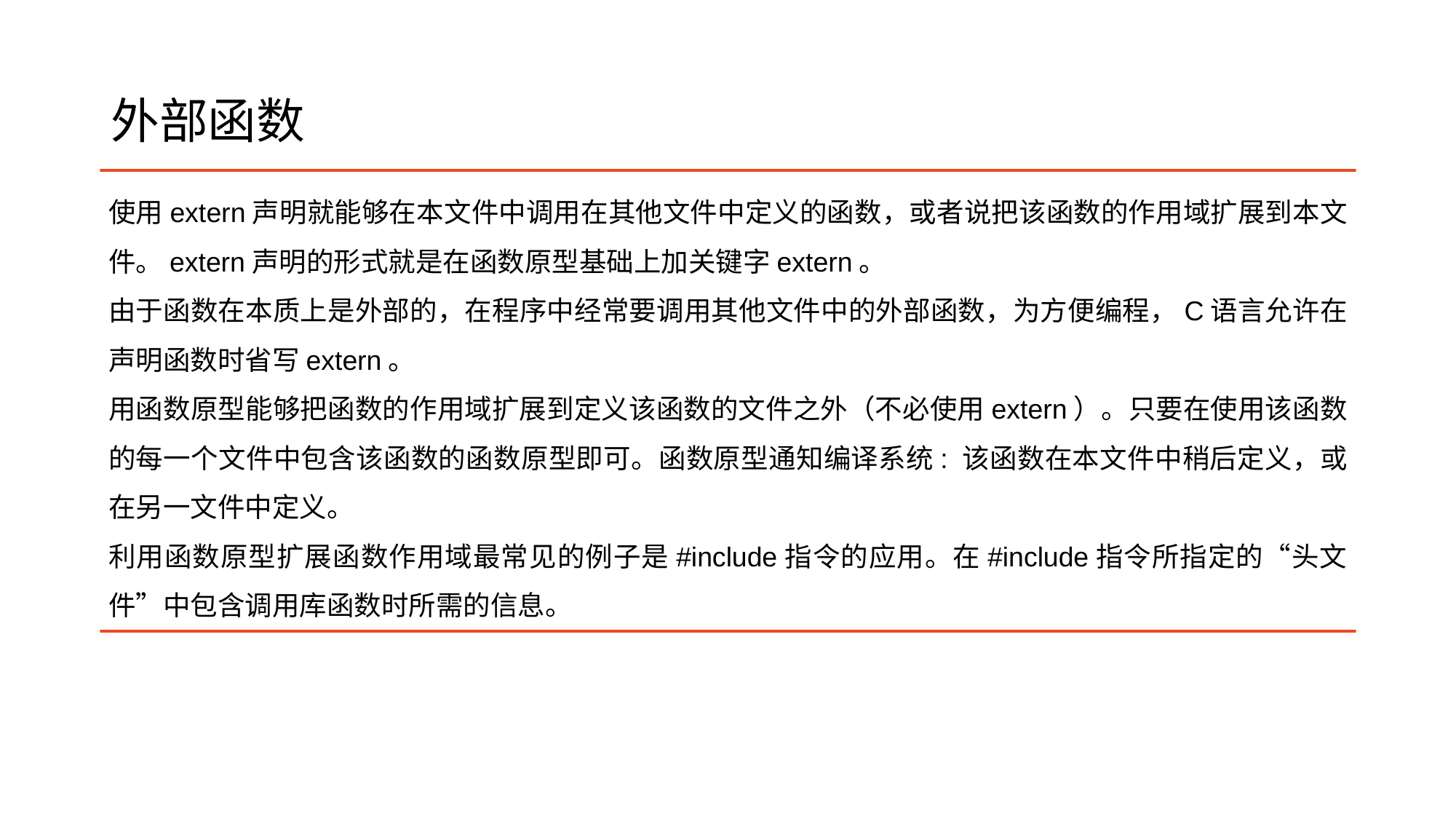

# 外部函数
使用extern声明就能够在本文件中调用在其他文件中定义的函数，或者说把该函数的作用域扩展到本文件。extern声明的形式就是在函数原型基础上加关键字extern。
由于函数在本质上是外部的，在程序中经常要调用其他文件中的外部函数，为方便编程，C语言允许在声明函数时省写extern。
用函数原型能够把函数的作用域扩展到定义该函数的文件之外（不必使用extern）。只要在使用该函数的每一个文件中包含该函数的函数原型即可。函数原型通知编译系统: 该函数在本文件中稍后定义，或在另一文件中定义。
利用函数原型扩展函数作用域最常见的例子是#include指令的应用。在#include指令所指定的“头文件”中包含调用库函数时所需的信息。